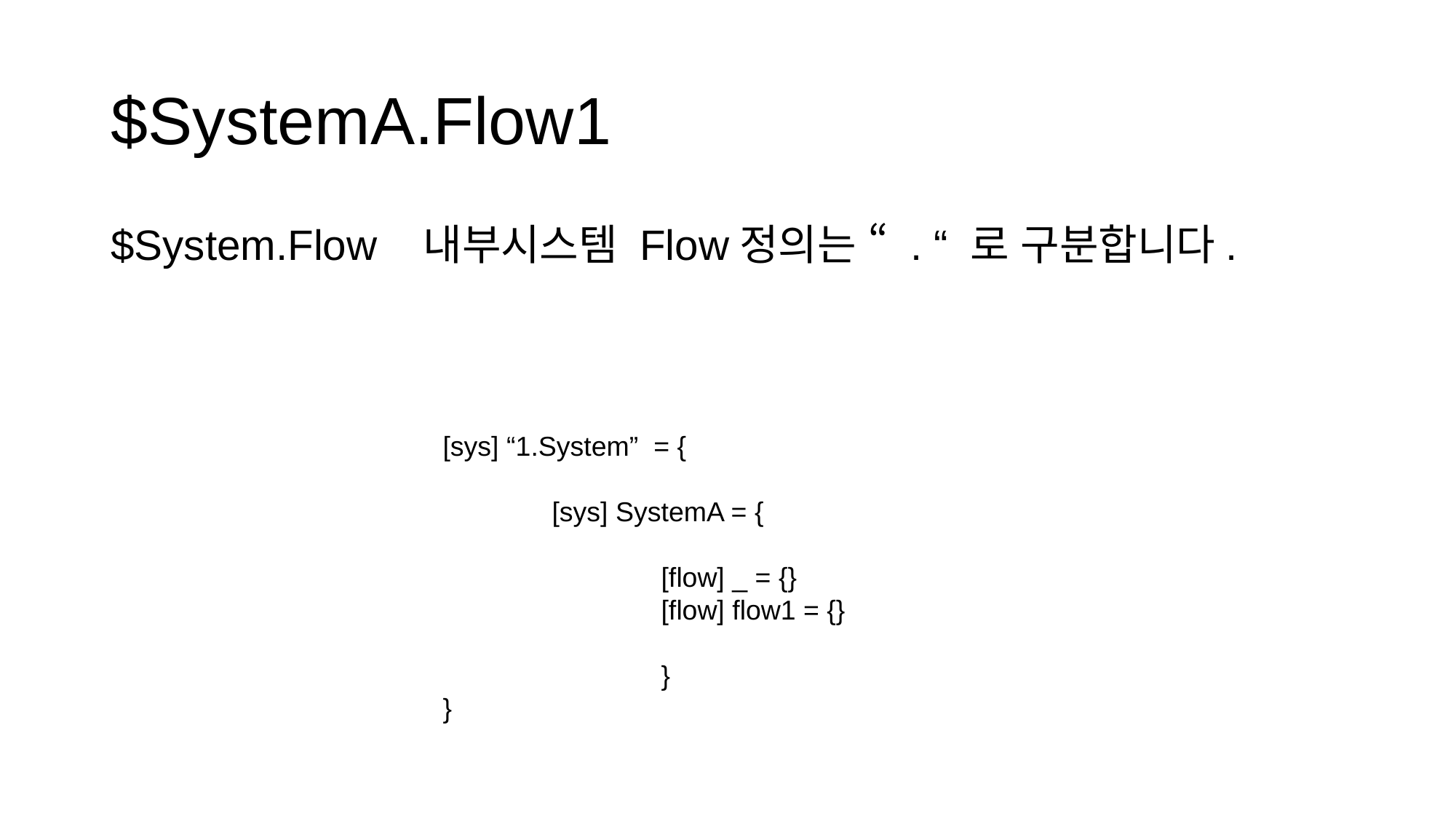

# $SystemA.Flow1
$System.Flow   내부시스템 Flow정의는 “ . “ 로 구분합니다.
[sys] “1.System”  = {

	[sys] SystemA = {

		[flow] _ = {}
		[flow] flow1 = {}

		}
}